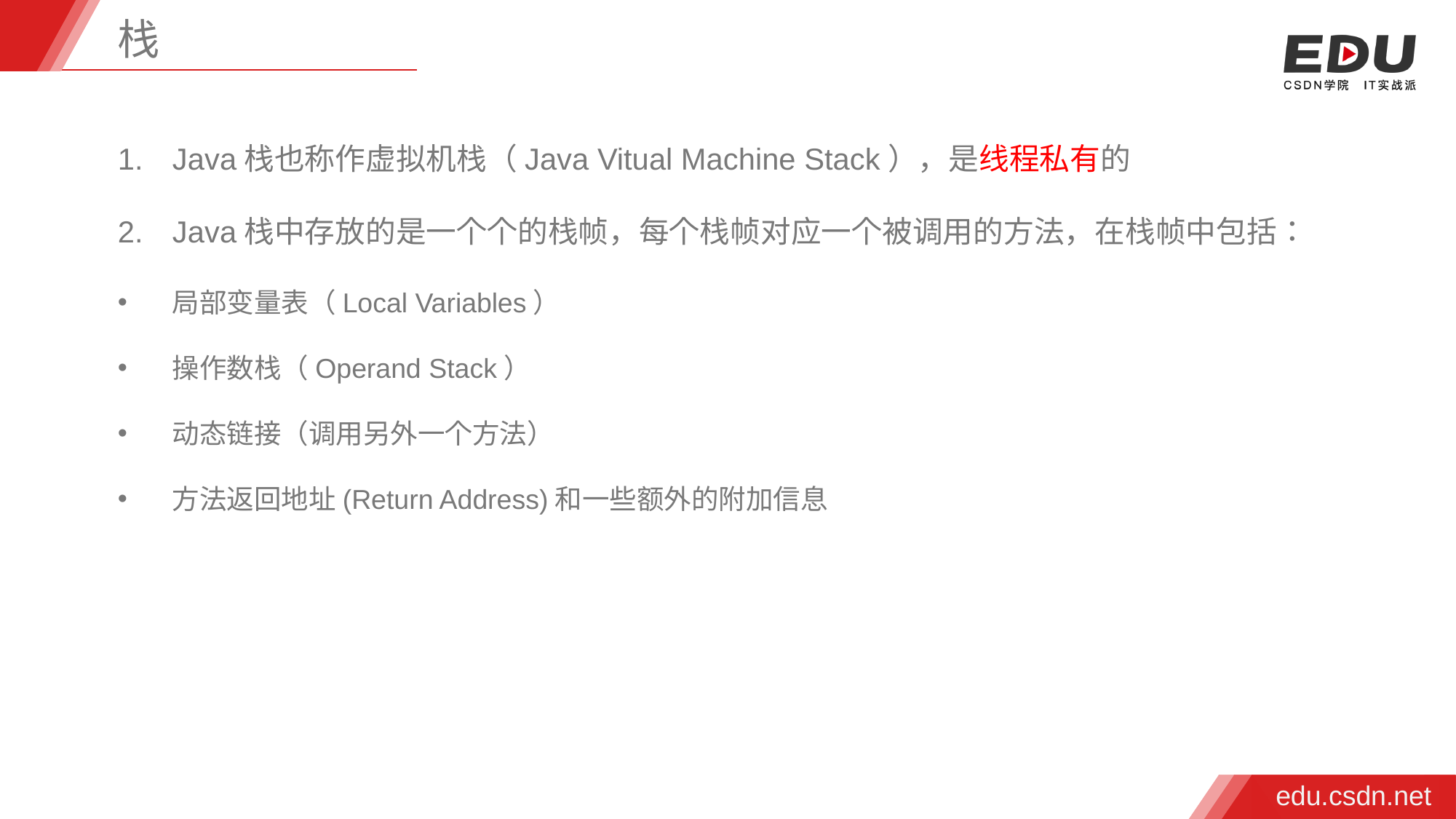

栈
Java栈也称作虚拟机栈（Java Vitual Machine Stack），是线程私有的

Java栈中存放的是一个个的栈帧，每个栈帧对应一个被调用的方法，在栈帧中包括：

局部变量表（Local Variables）

操作数栈（Operand Stack）

动态链接（调用另外一个方法）

方法返回地址(Return Address)和一些额外的附加信息
edu.csdn.net